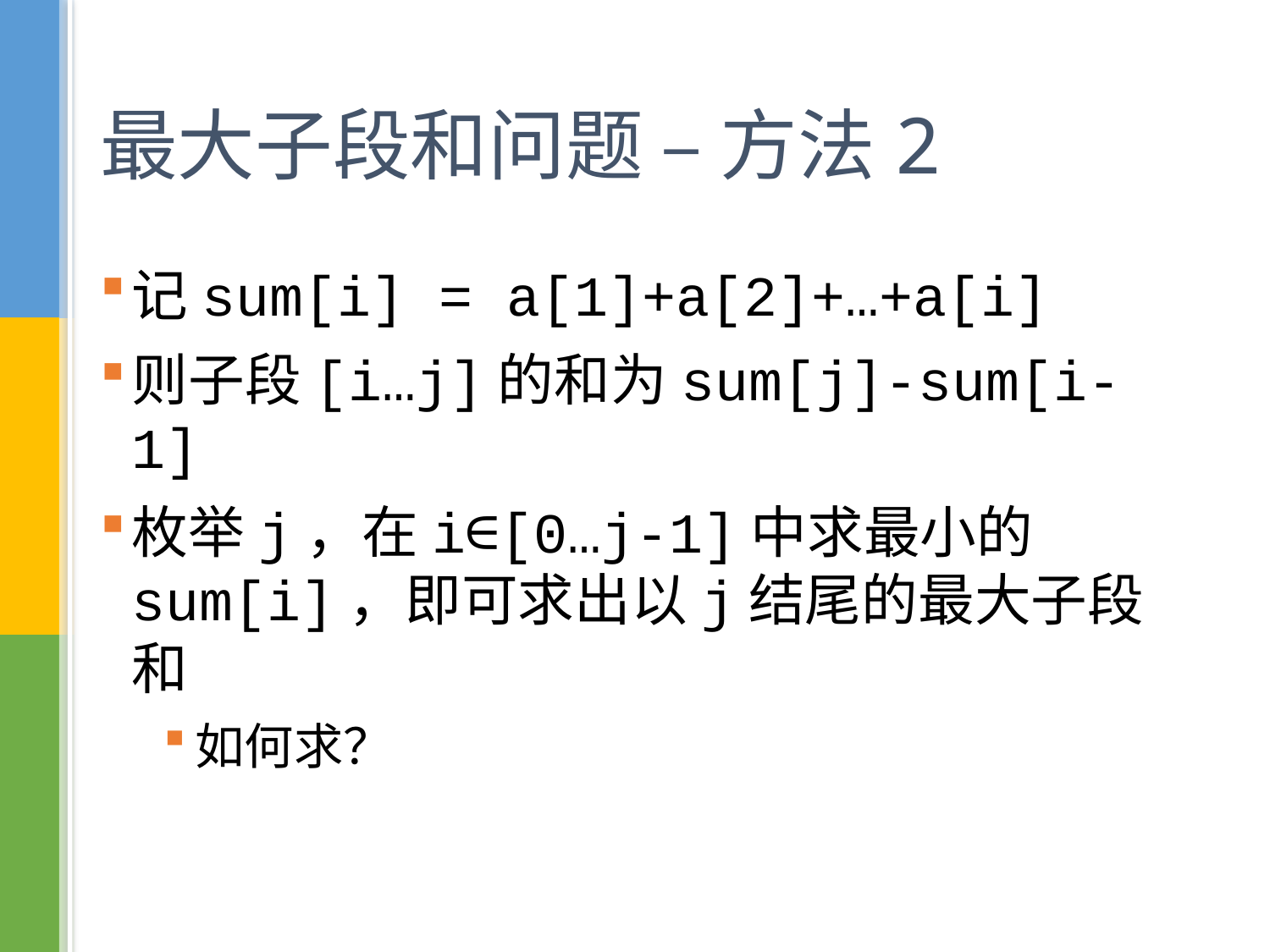

# 最大子段和问题 – 方法2
记sum[i] = a[1]+a[2]+…+a[i]
则子段[i…j]的和为sum[j]-sum[i-1]
枚举j，在i∈[0…j-1]中求最小的sum[i]，即可求出以j结尾的最大子段和
如何求？